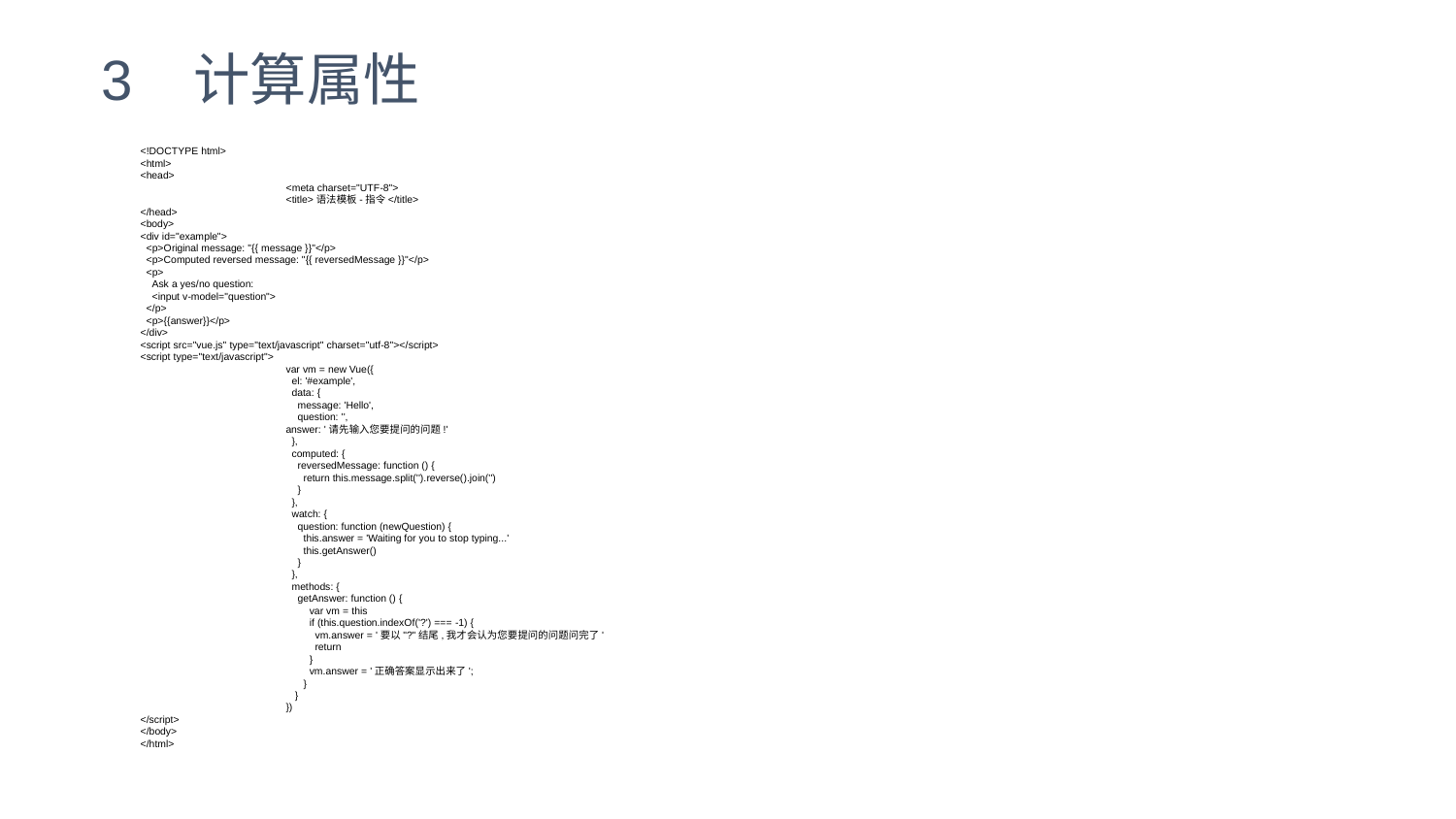

3   计算属性
<!DOCTYPE html>
<html>
<head>
	<meta charset="UTF-8">
	<title>语法模板-指令</title>
</head>
<body>
<div id="example">
  <p>Original message: "{{ message }}"</p>
  <p>Computed reversed message: "{{ reversedMessage }}"</p>
  <p>
    Ask a yes/no question:
    <input v-model="question">
  </p>
  <p>{{answer}}</p>
</div>
<script src="vue.js" type="text/javascript" charset="utf-8"></script>
<script type="text/javascript">
	var vm = new Vue({
	  el: '#example',
	  data: {
	    message: 'Hello',
	    question: '',
    	answer: '请先输入您要提问的问题!'
	  },
	  computed: {
	    reversedMessage: function () {
	      return this.message.split('').reverse().join('')
	    }
	  },
	  watch: {
	    question: function (newQuestion) {
	      this.answer = 'Waiting for you to stop typing...'
	      this.getAnswer()
	    }
	  },
	  methods: {
	    getAnswer: function () {
	        var vm = this
	        if (this.question.indexOf('?') === -1) {
	          vm.answer = '要以"?"结尾,我才会认为您要提问的问题问完了'
	          return
	        }
	        vm.answer = '正确答案显示出来了';
	      }
	   }
	})
</script>
</body>
</html>
28